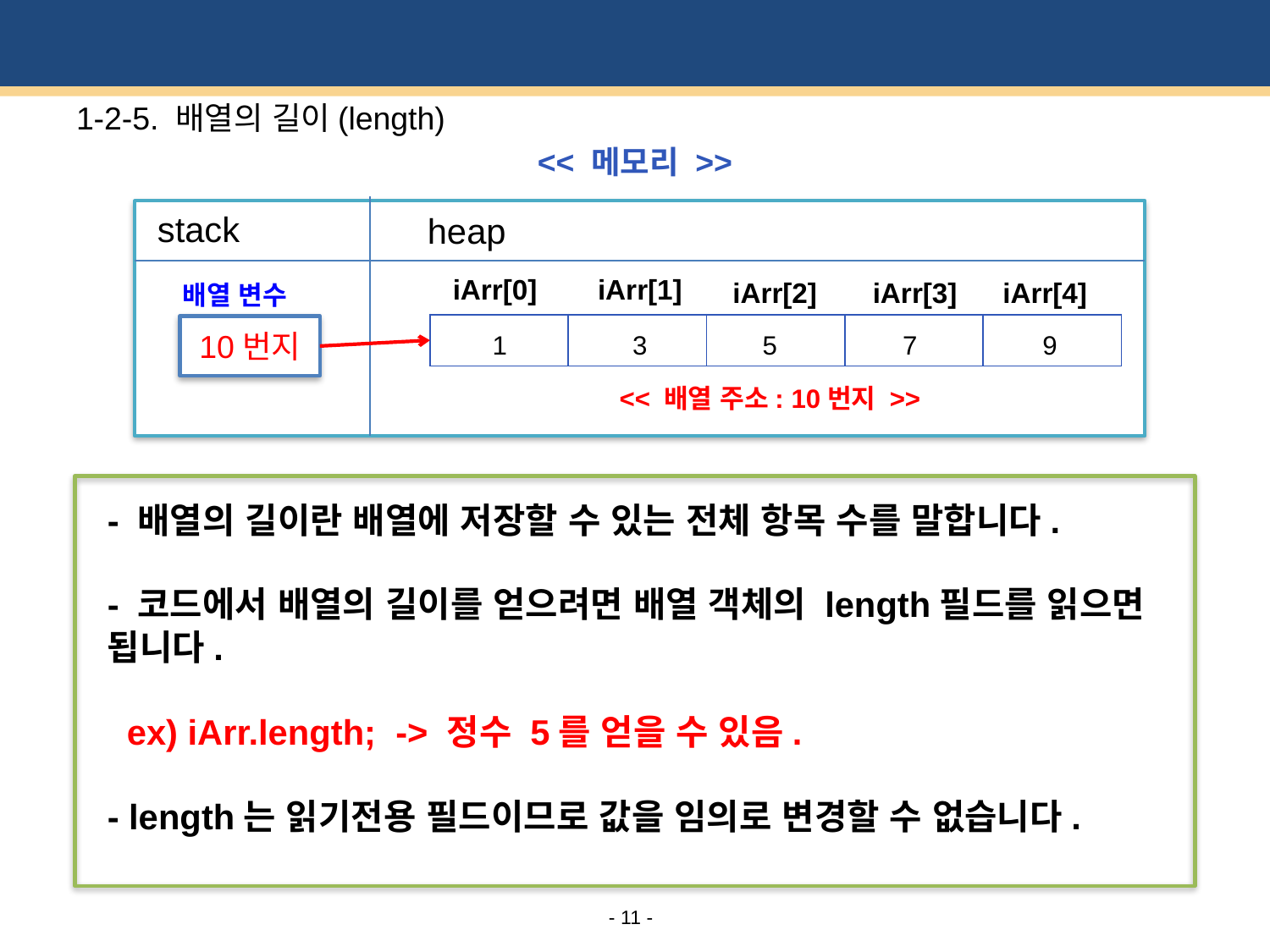

# 1-2-5. 배열의 길이(length)
<< 메모리 >>

stack
heap
iArr[0]
iArr[1]
iArr[2]
iArr[3]
iArr[4]
배열 변수
|  |  |  |  |  |
| --- | --- | --- | --- | --- |
10번지
1
3
5
7
9
<< 배열 주소: 10번지 >>

- 배열의 길이란 배열에 저장할 수 있는 전체 항목 수를 말합니다.

- 코드에서 배열의 길이를 얻으려면 배열 객체의 length필드를 읽으면 됩니다.

  ex) iArr.length;  -> 정수 5를 얻을 수 있음.

- length는 읽기전용 필드이므로 값을 임의로 변경할 수 없습니다.